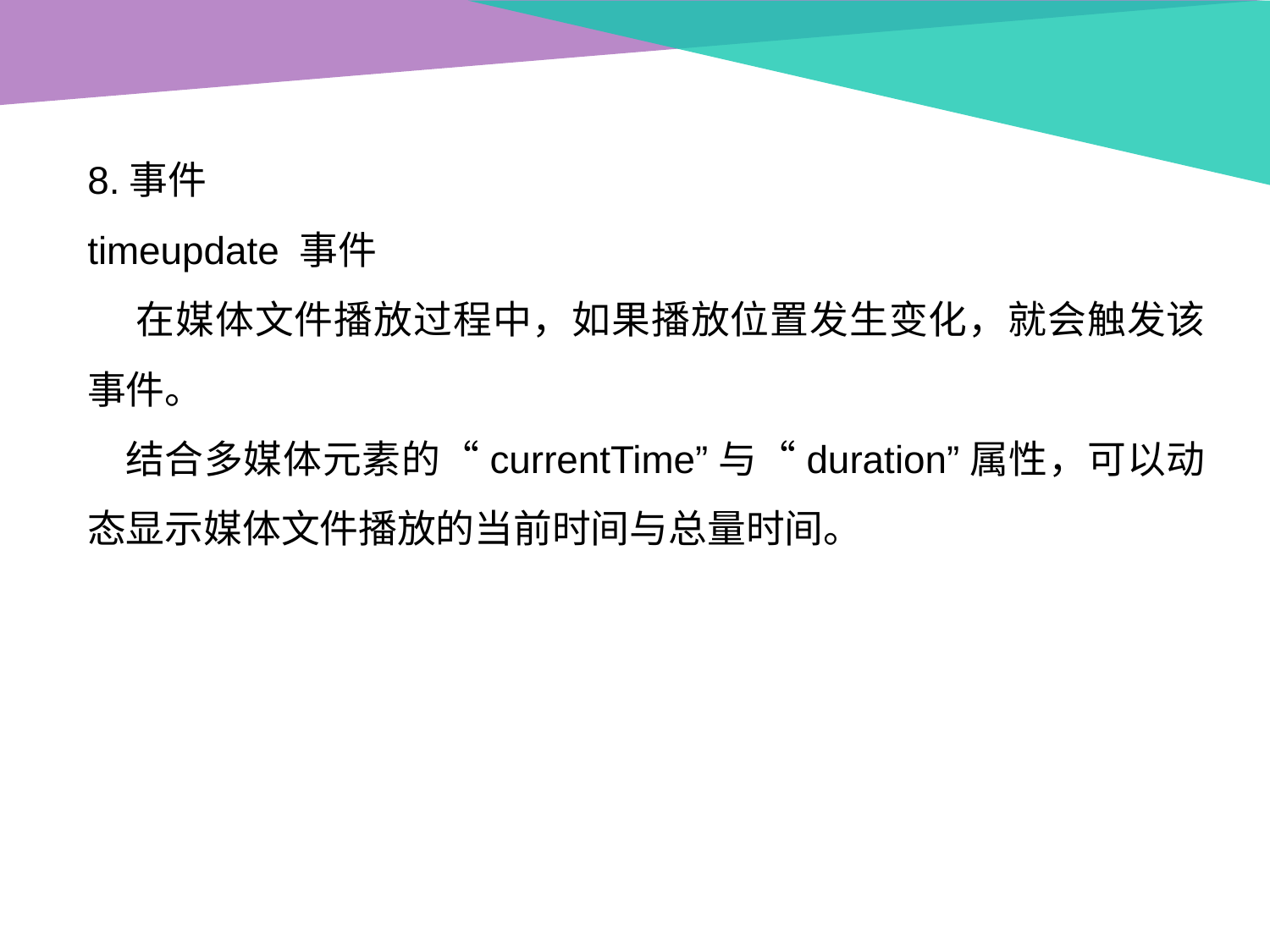

8.事件
timeupdate 事件
    在媒体文件播放过程中，如果播放位置发生变化，就会触发该事件。
   结合多媒体元素的“currentTime”与“duration”属性，可以动态显示媒体文件播放的当前时间与总量时间。